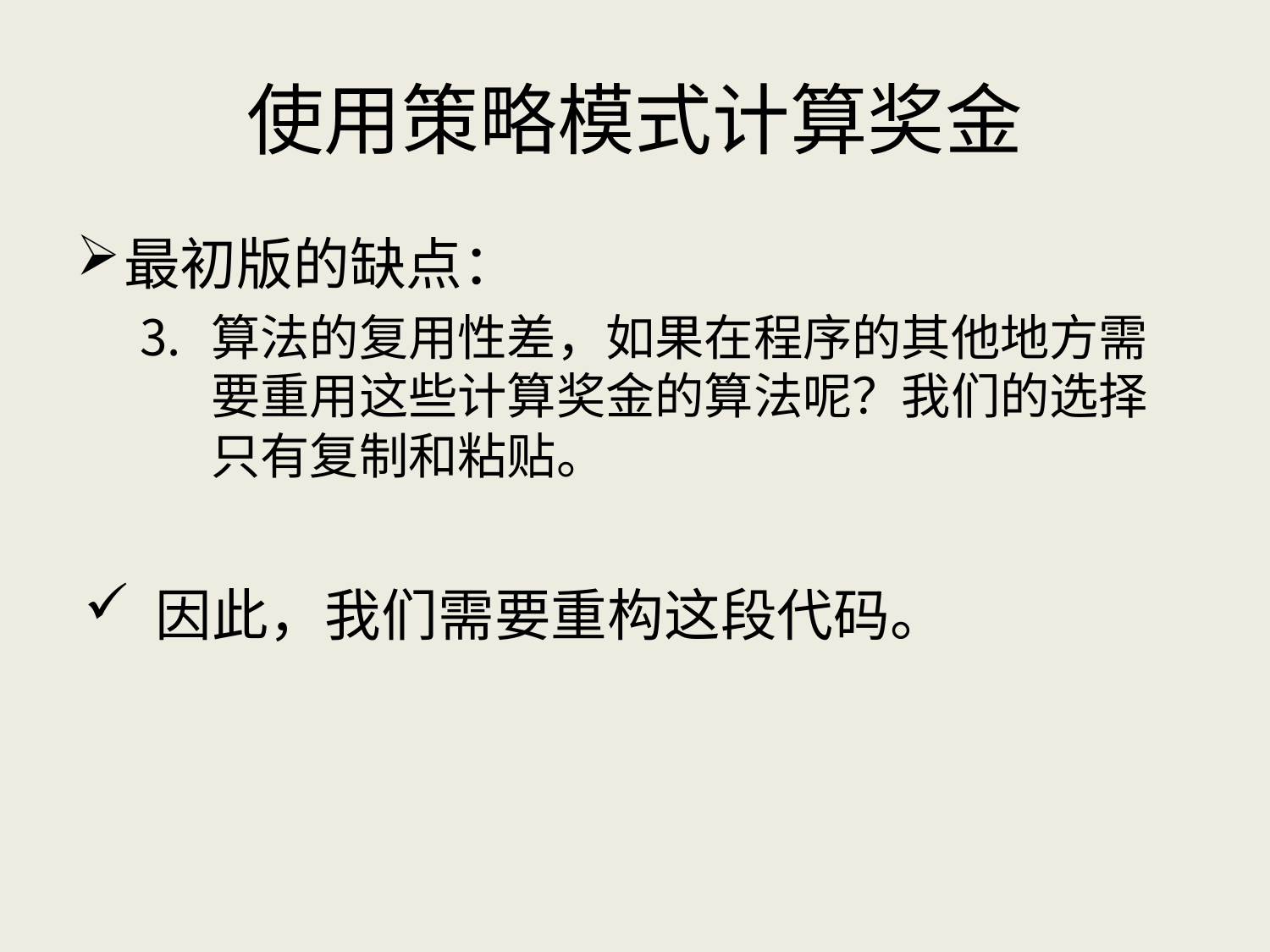

# 使用策略模式计算奖金
最初版的缺点：
算法的复用性差，如果在程序的其他地方需要重用这些计算奖金的算法呢？我们的选择只有复制和粘贴。

因此，我们需要重构这段代码。